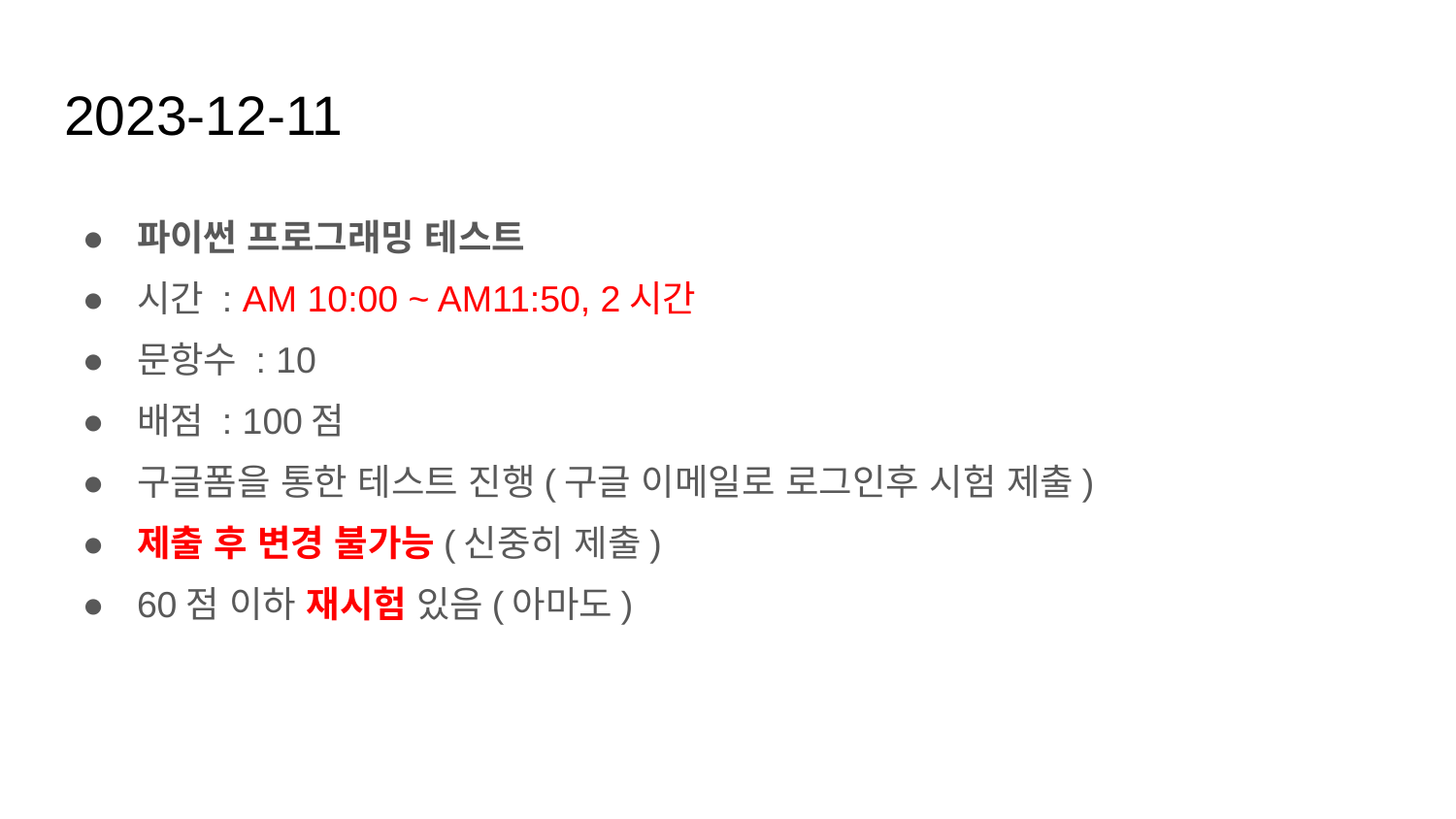

# 2023-12-11
파이썬 프로그래밍 테스트
시간 : AM 10:00 ~ AM11:50, 2시간
문항수 : 10
배점 : 100점
구글폼을 통한 테스트 진행(구글 이메일로 로그인후 시험 제출)
제출 후 변경 불가능(신중히 제출)
60점 이하 재시험 있음(아마도)